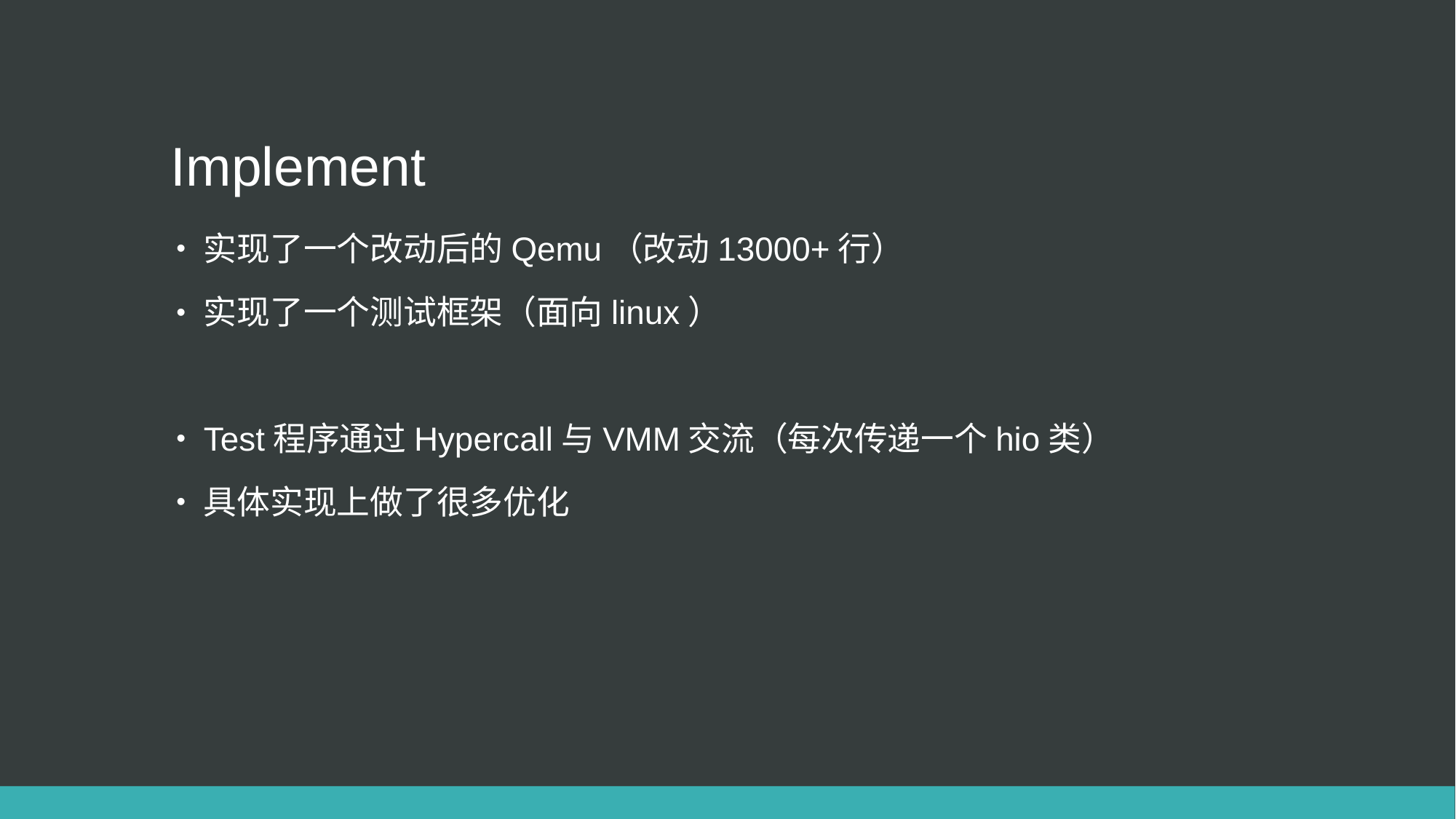

# Implement
实现了一个改动后的Qemu（改动13000+行）
实现了一个测试框架（面向linux）

Test程序通过Hypercall与VMM交流（每次传递一个hio类）
具体实现上做了很多优化